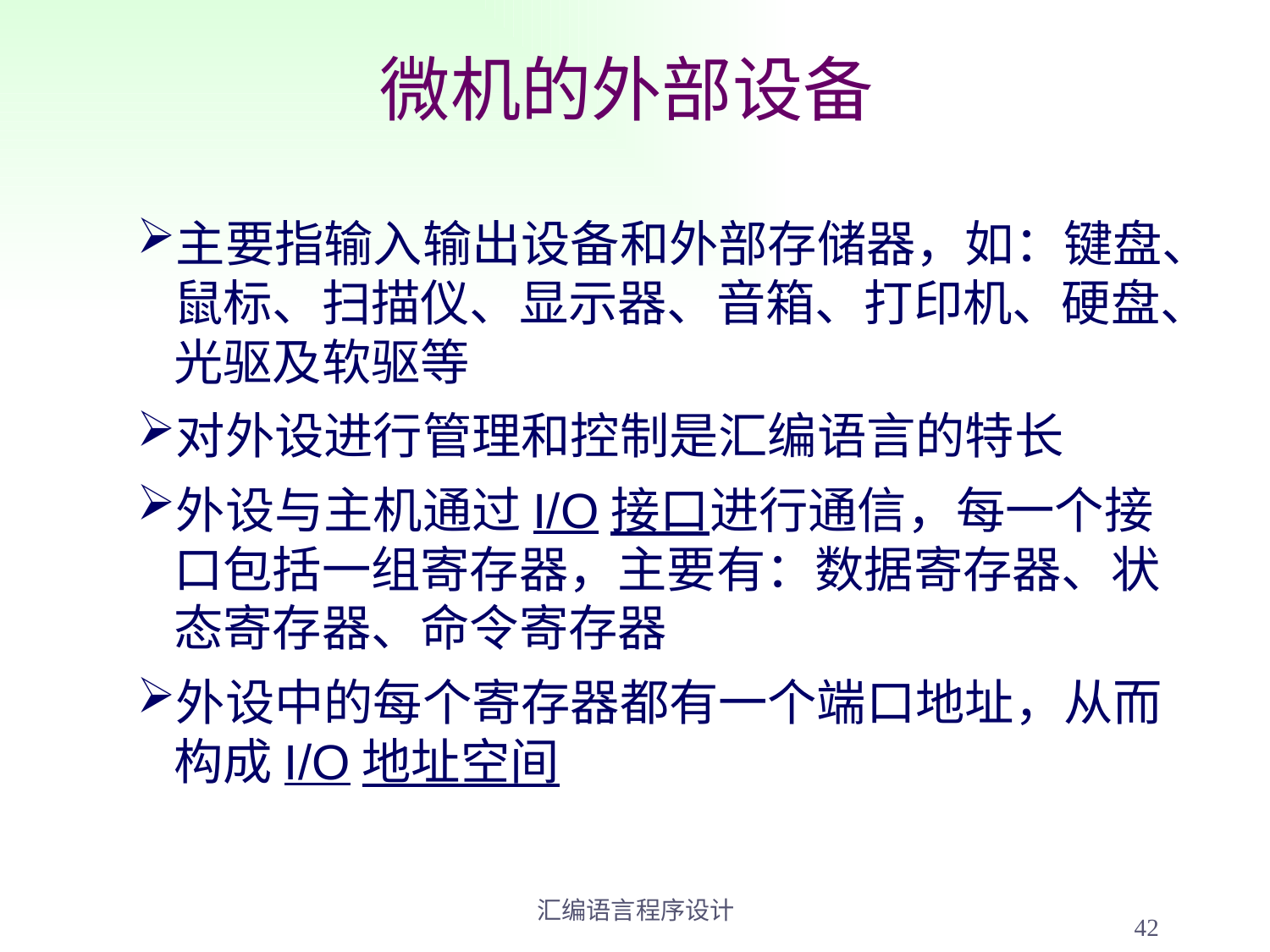

# 微机的外部设备
主要指输入输出设备和外部存储器，如：键盘、鼠标、扫描仪、显示器、音箱、打印机、硬盘、光驱及软驱等
对外设进行管理和控制是汇编语言的特长
外设与主机通过I/O接口进行通信，每一个接口包括一组寄存器，主要有：数据寄存器、状态寄存器、命令寄存器
外设中的每个寄存器都有一个端口地址，从而构成I/O地址空间
42
汇编语言程序设计